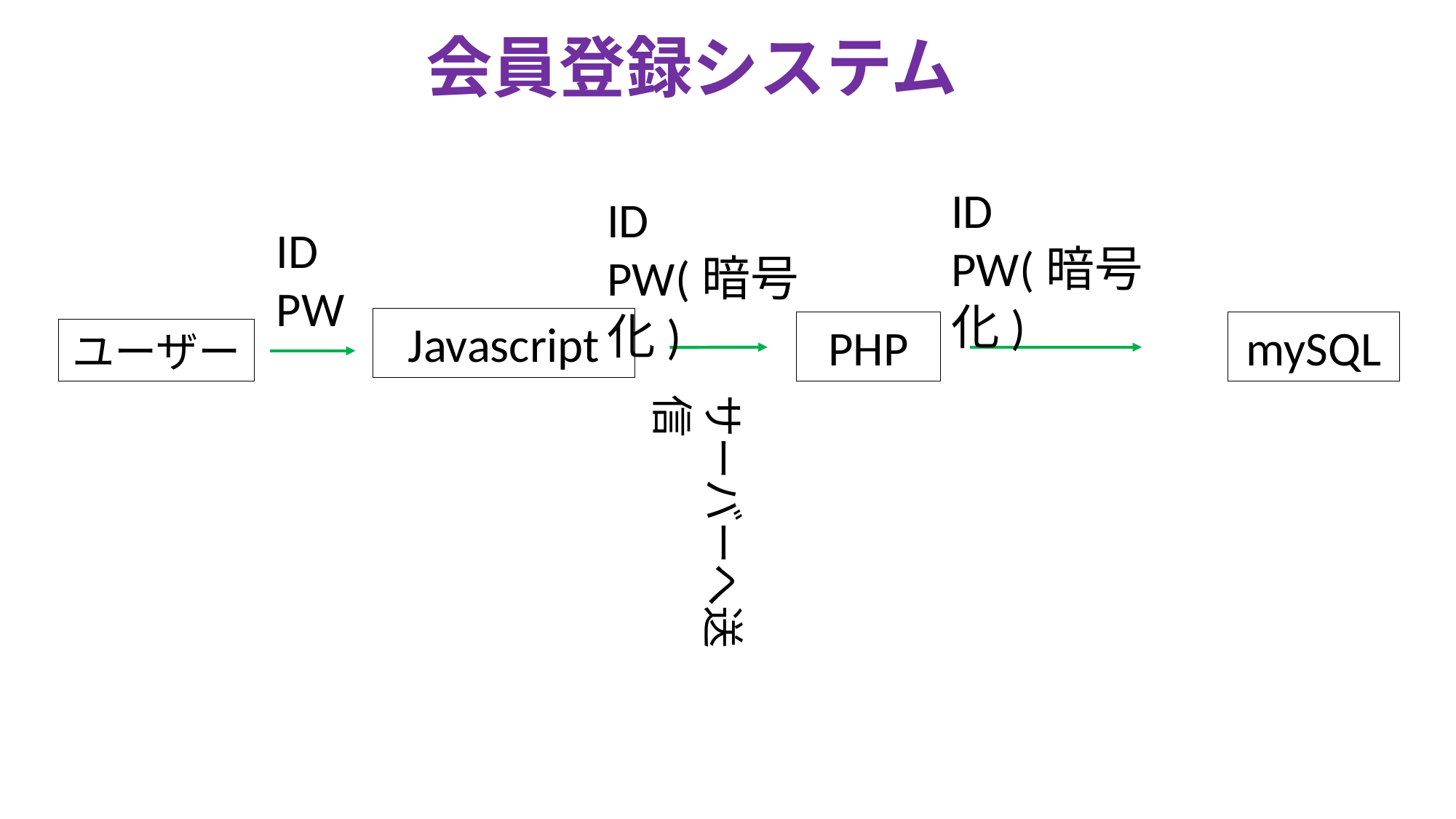

会員登録システム
ID
PW(暗号化)
ID
PW(暗号化)
ID
PW
Javascript
PHP
mySQL
ユーザー
サーバーへ送信